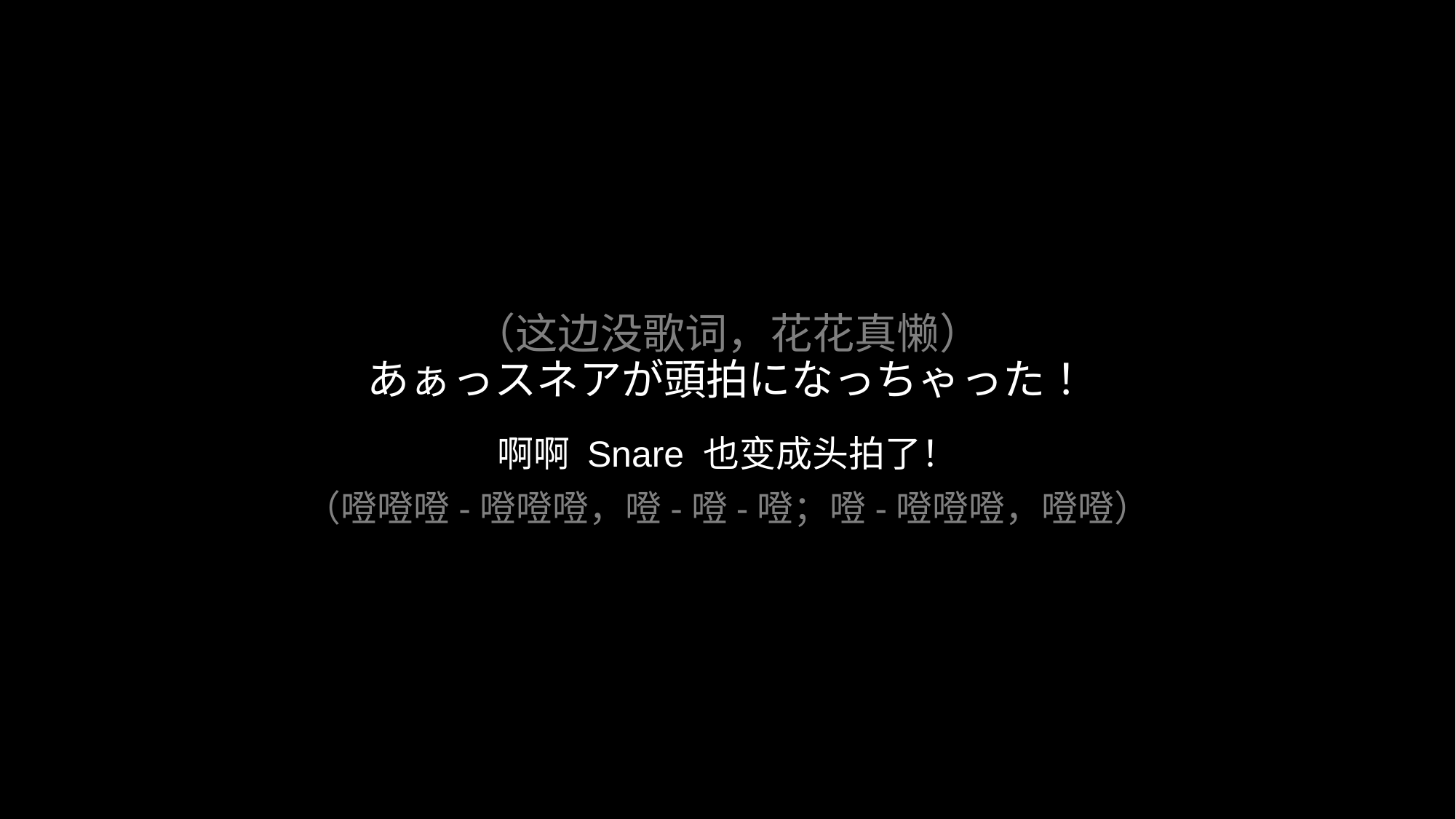

# （这边没歌词，花花真懒） あぁっスネアが頭拍になっちゃった！
啊啊 Snare 也变成头拍了！
（噔噔噔-噔噔噔，噔-噔-噔；噔-噔噔噔，噔噔）